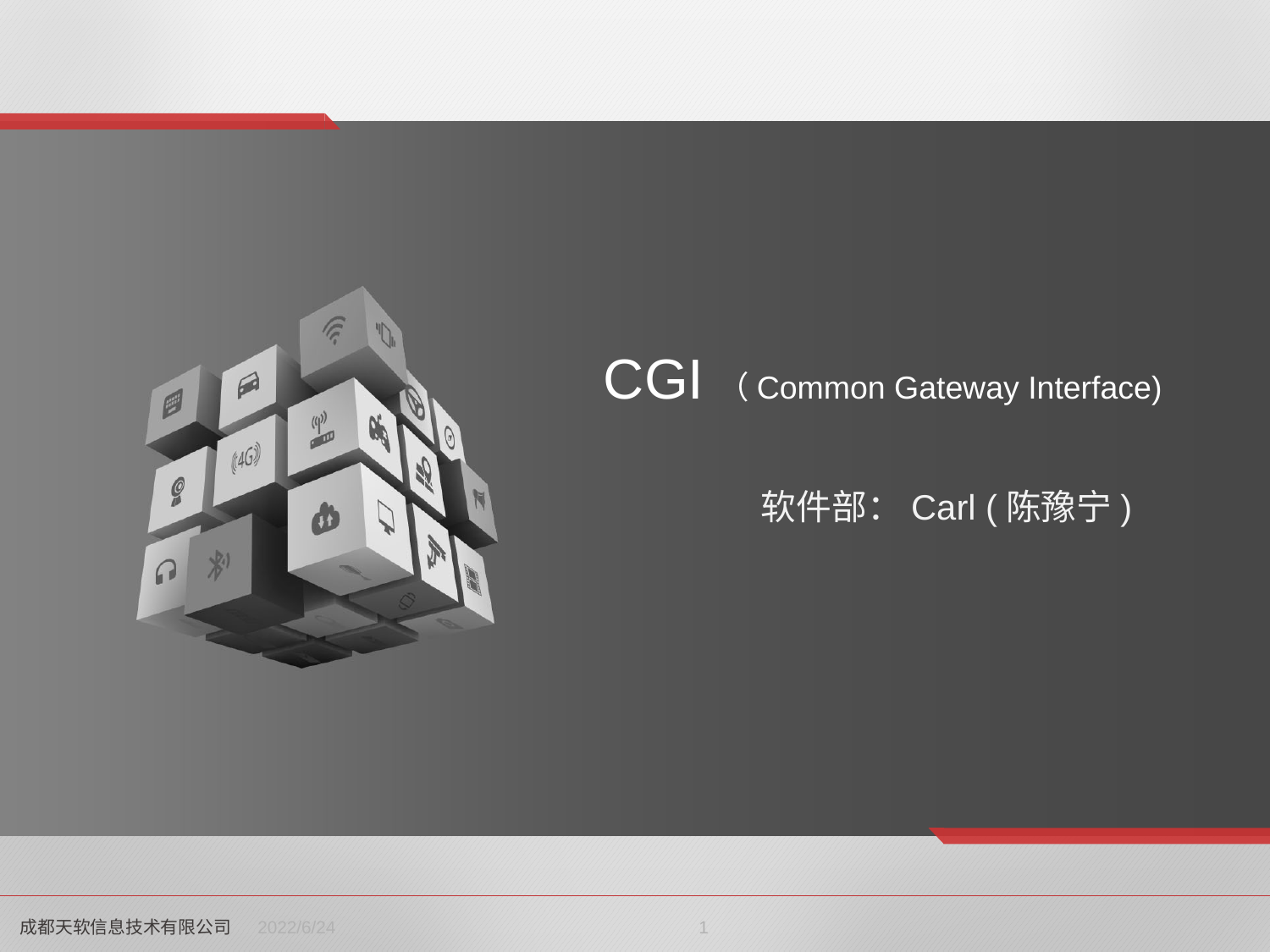

CGI（Common Gateway Interface)
软件部：Carl (陈豫宁)
成都天软信息技术有限公司
2022/6/24
1